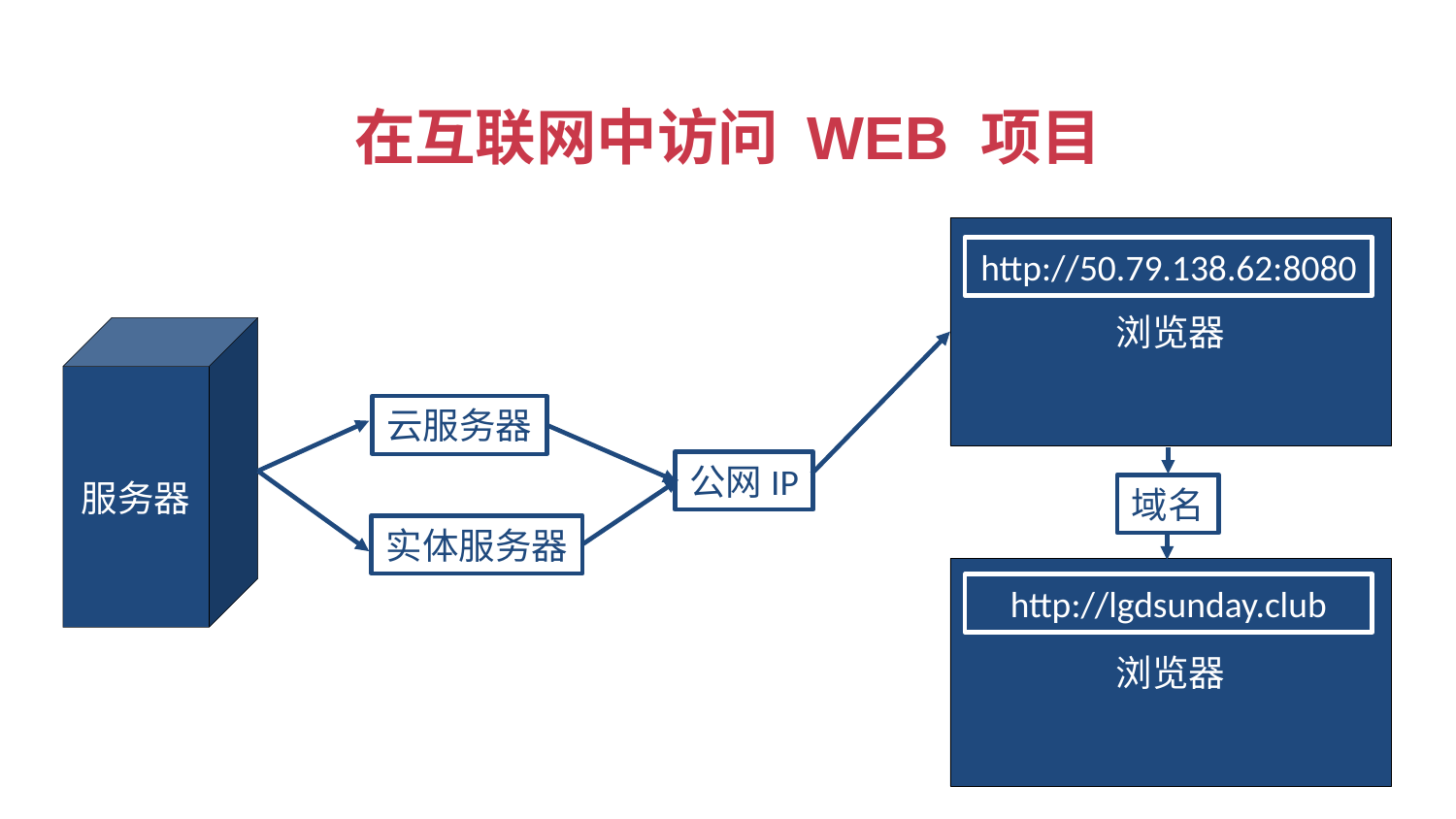

在互联网中访问 WEB 项目
浏览器
http://50.79.138.62:8080
服务器
云服务器
域名
公网IP
实体服务器
浏览器
http://lgdsunday.club